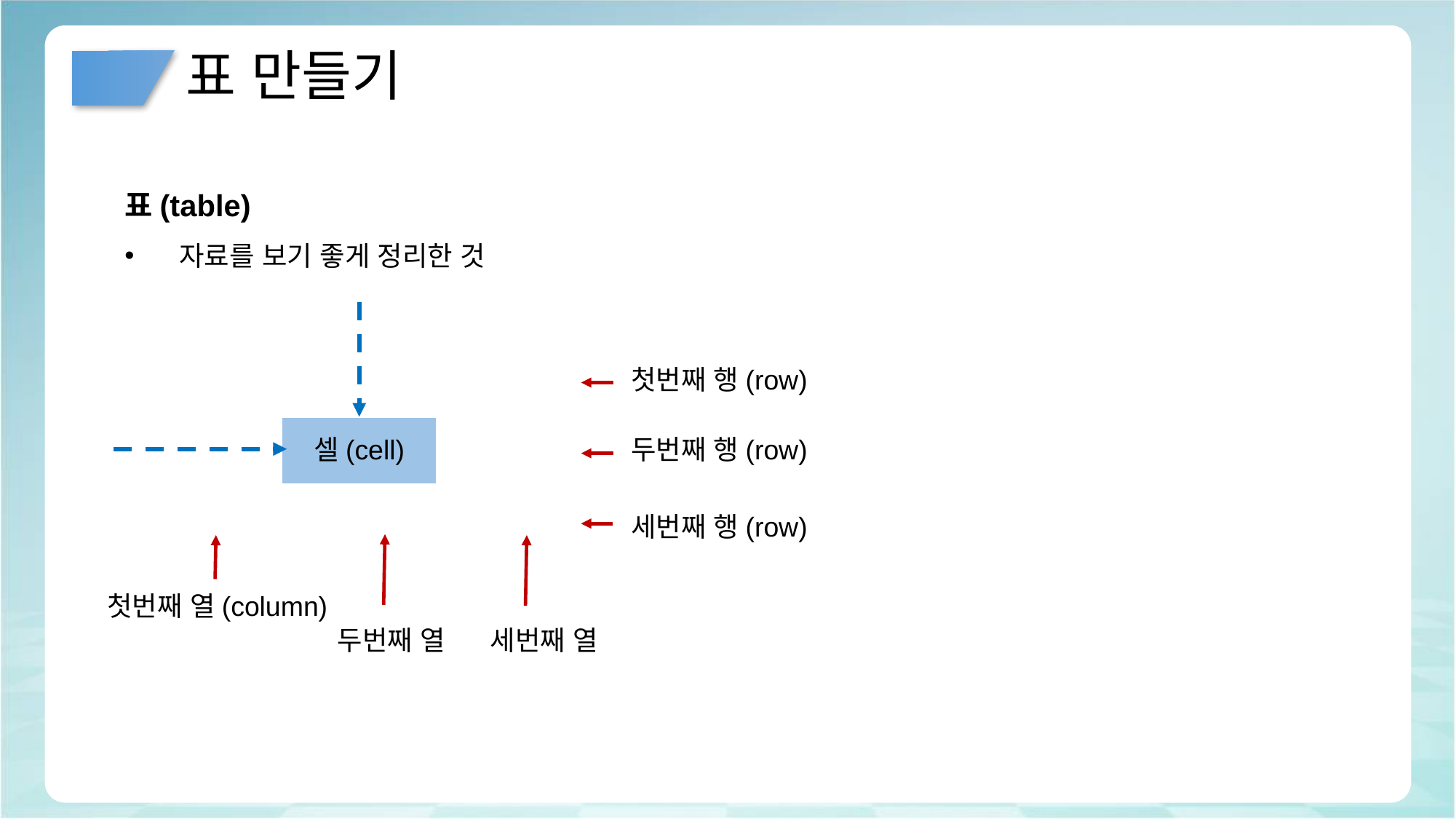

# 표 만들기
표(table)
자료를 보기 좋게 정리한 것
|  |  |  |
| --- | --- | --- |
|  |  |  |
|  |  |  |
첫번째 행(row)
셀(cell)
두번째 행(row)
세번째 행(row)
첫번째 열(column)
세번째 열
두번째 열